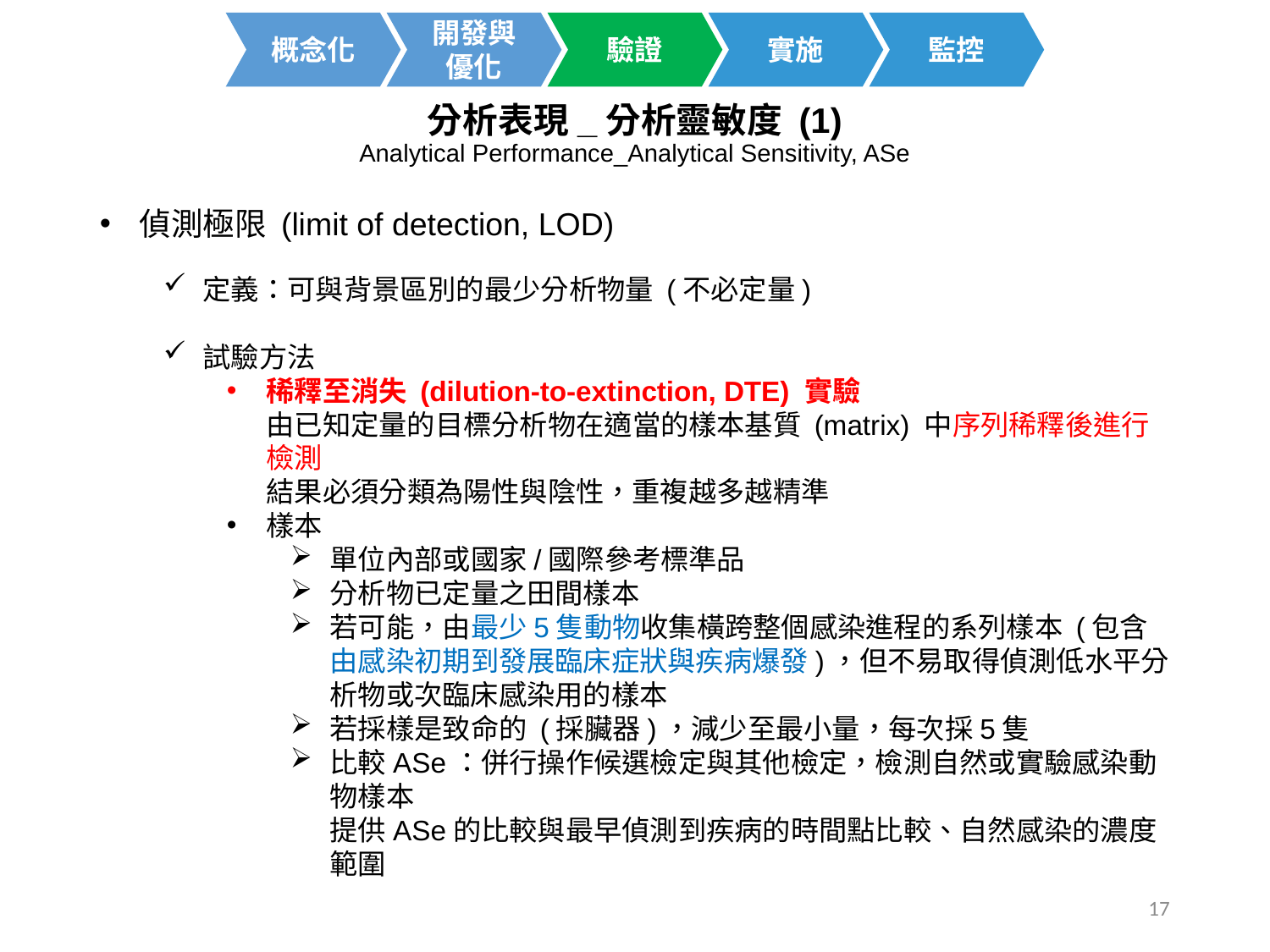

開發與
優化

概念化
驗證
實施
監控
分析表現_分析靈敏度 (1)
Analytical Performance_Analytical Sensitivity, ASe
偵測極限 (limit of detection, LOD)

定義：可與背景區別的最少分析物量 (不必定量)

試驗方法
稀釋至消失 (dilution-to-extinction, DTE) 實驗
由已知定量的目標分析物在適當的樣本基質 (matrix) 中序列稀釋後進行檢測
結果必須分類為陽性與陰性，重複越多越精準
樣本
單位內部或國家/國際參考標準品
分析物已定量之田間樣本
若可能，由最少5隻動物收集橫跨整個感染進程的系列樣本 (包含由感染初期到發展臨床症狀與疾病爆發)，但不易取得偵測低水平分析物或次臨床感染用的樣本
若採樣是致命的 (採臟器)，減少至最小量，每次採5隻
比較ASe：併行操作候選檢定與其他檢定，檢測自然或實驗感染動物樣本
提供ASe的比較與最早偵測到疾病的時間點比較、自然感染的濃度範圍
17